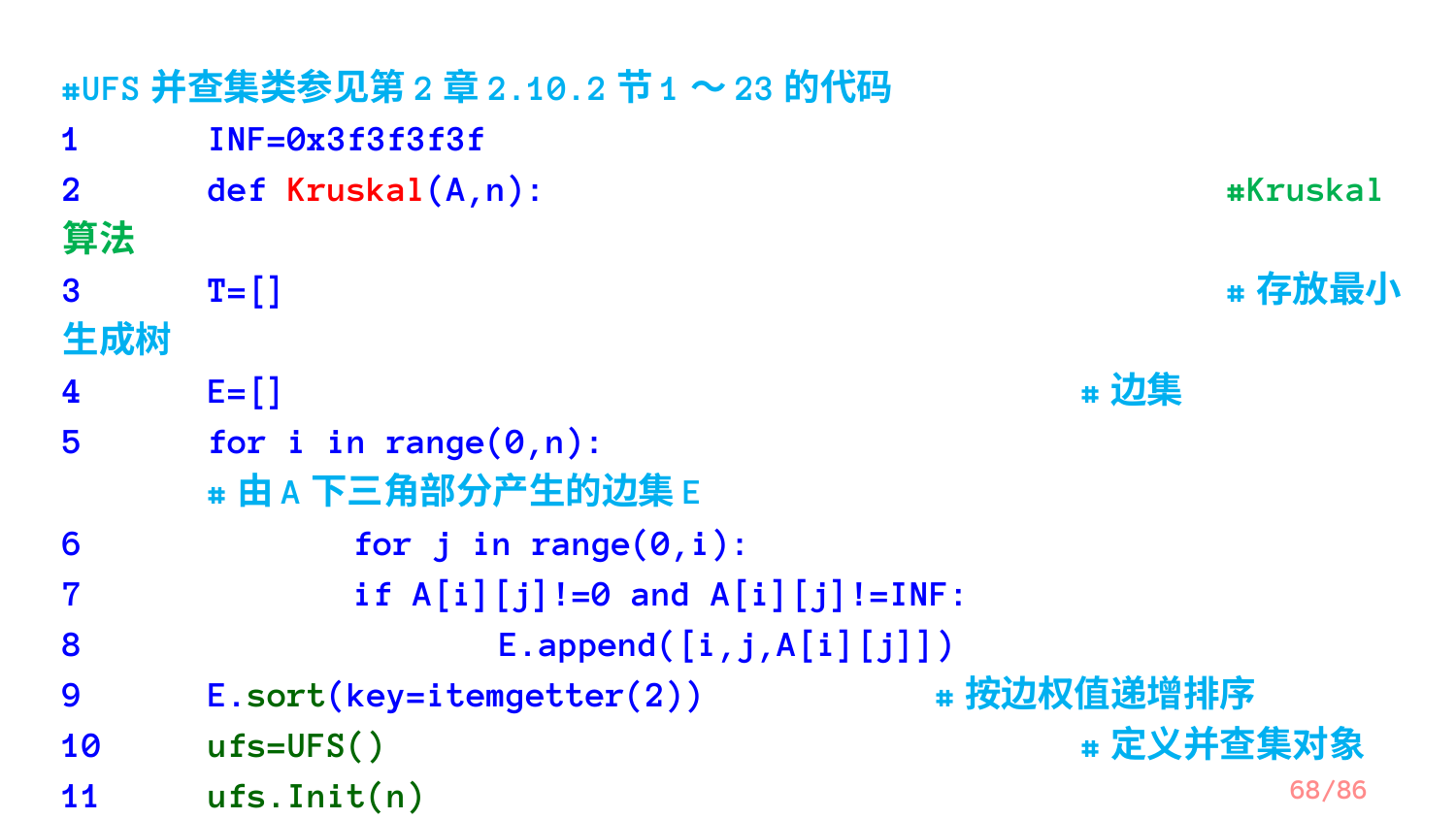

#UFS并查集类参见第2章2.10.2节1～23的代码
1	INF=0x3f3f3f3f
2	def Kruskal(A,n):                			#Kruskal算法
3  	T=[]                        				#存放最小生成树
4  	E=[]                            		#边集
5  	for i in range(0,n):							#由A下三角部分产生的边集E
6    		for j in range(0,i):
7      		if A[i][j]!=0 and A[i][j]!=INF:
8        		E.append([i,j,A[i][j]])
9  	E.sort(key=itemgetter(2))           	#按边权值递增排序
10  	ufs=UFS()                       		#定义并查集对象
11  	ufs.Init(n)										#初始化并查集
12  	k,j=0,0											#k表示当前构造生成树的边数
68/86